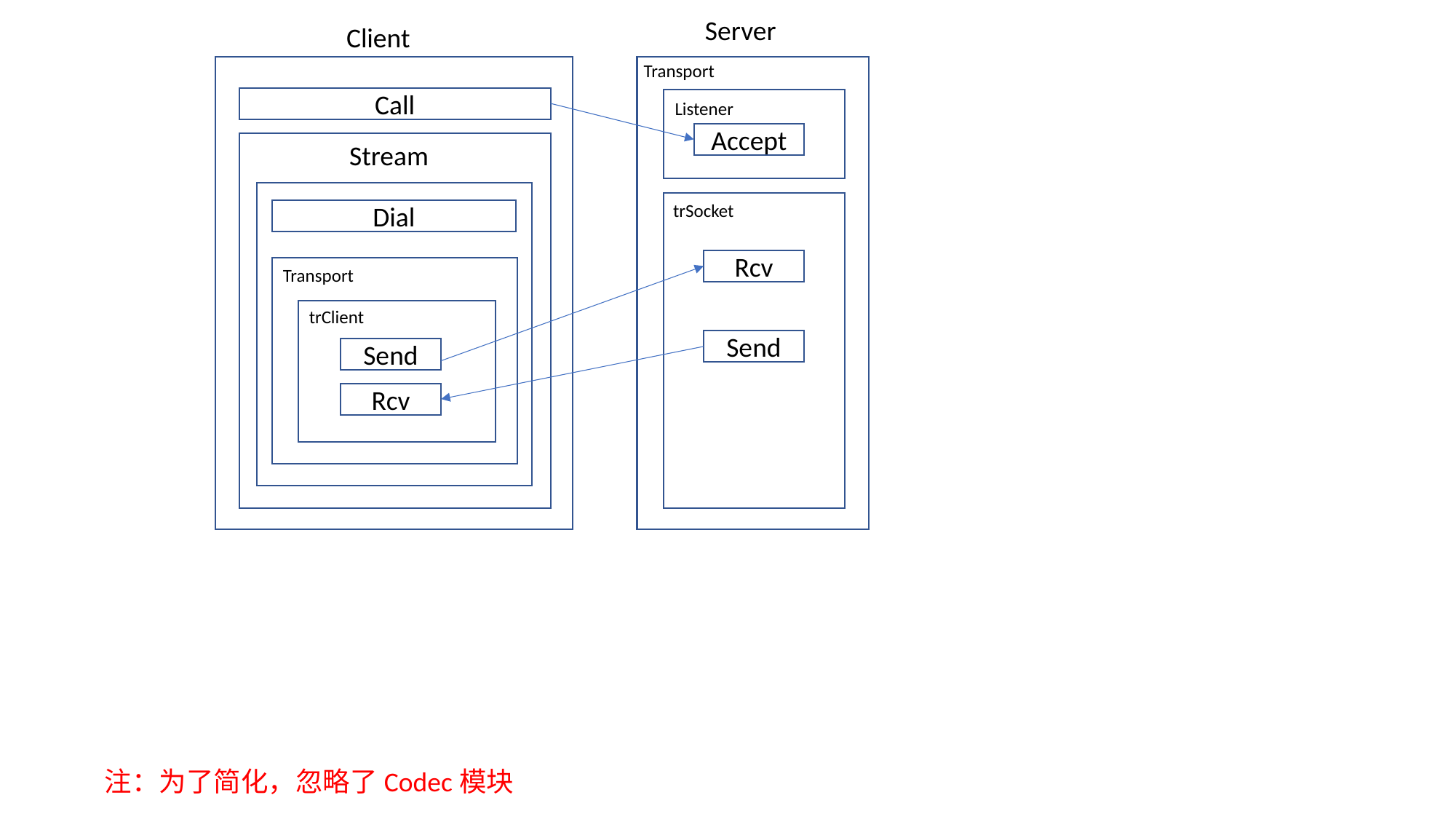

Server
Client
Transport

Call

Listener
Accept

Stream

trSocket
Dial
Rcv

Transport
trClient

Send
Send
Rcv
注：为了简化，忽略了Codec模块